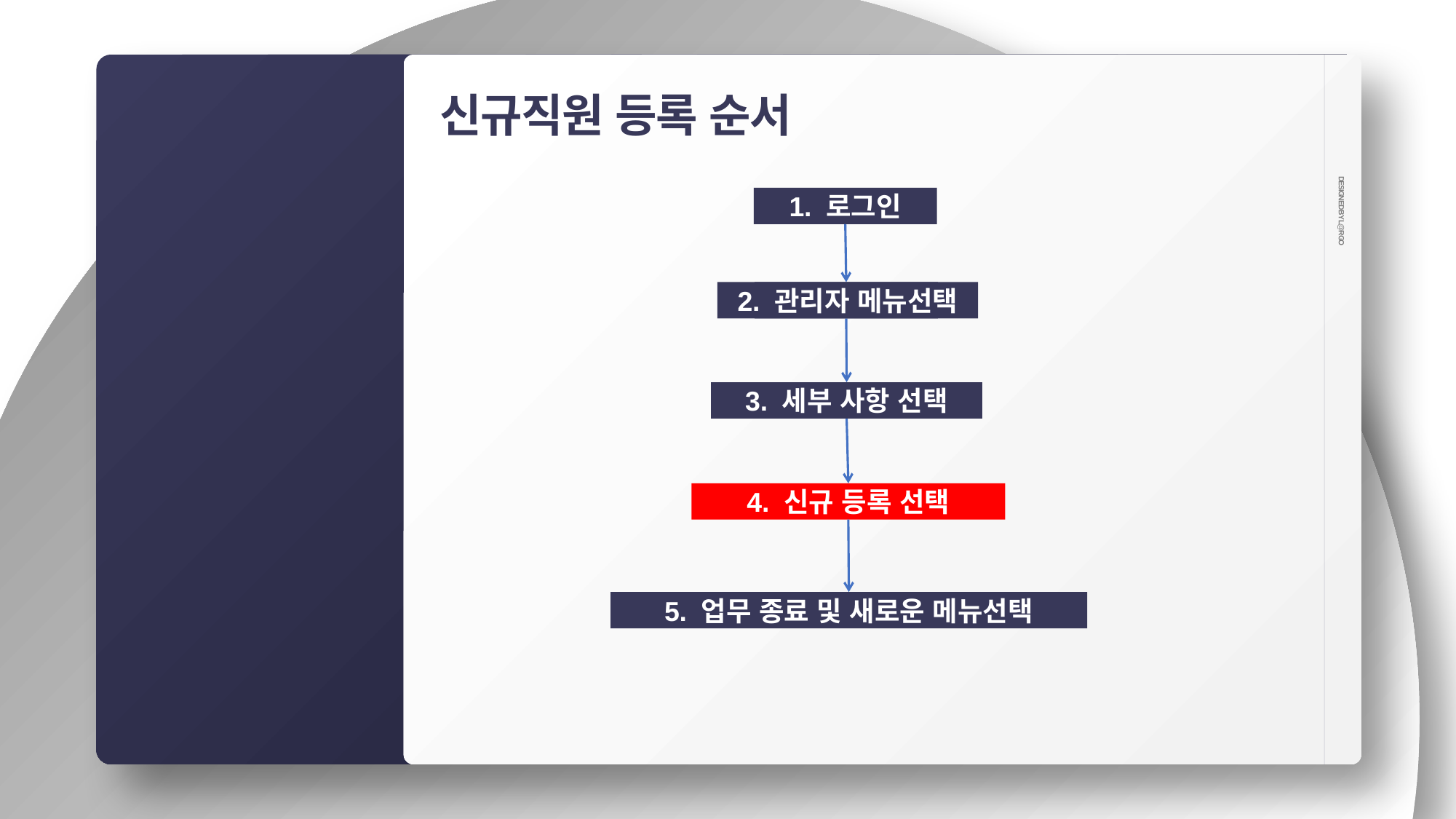

신규직원 등록 순서
1. 로그인
2. 관리자 메뉴선택
2. 메뉴선택
관리자
신규직원
등록
3. 세부 사항 선택
DESIGNED BY L@RGO
4. 신규 등록 선택
5. 업무 종료 및 새로운 메뉴선택